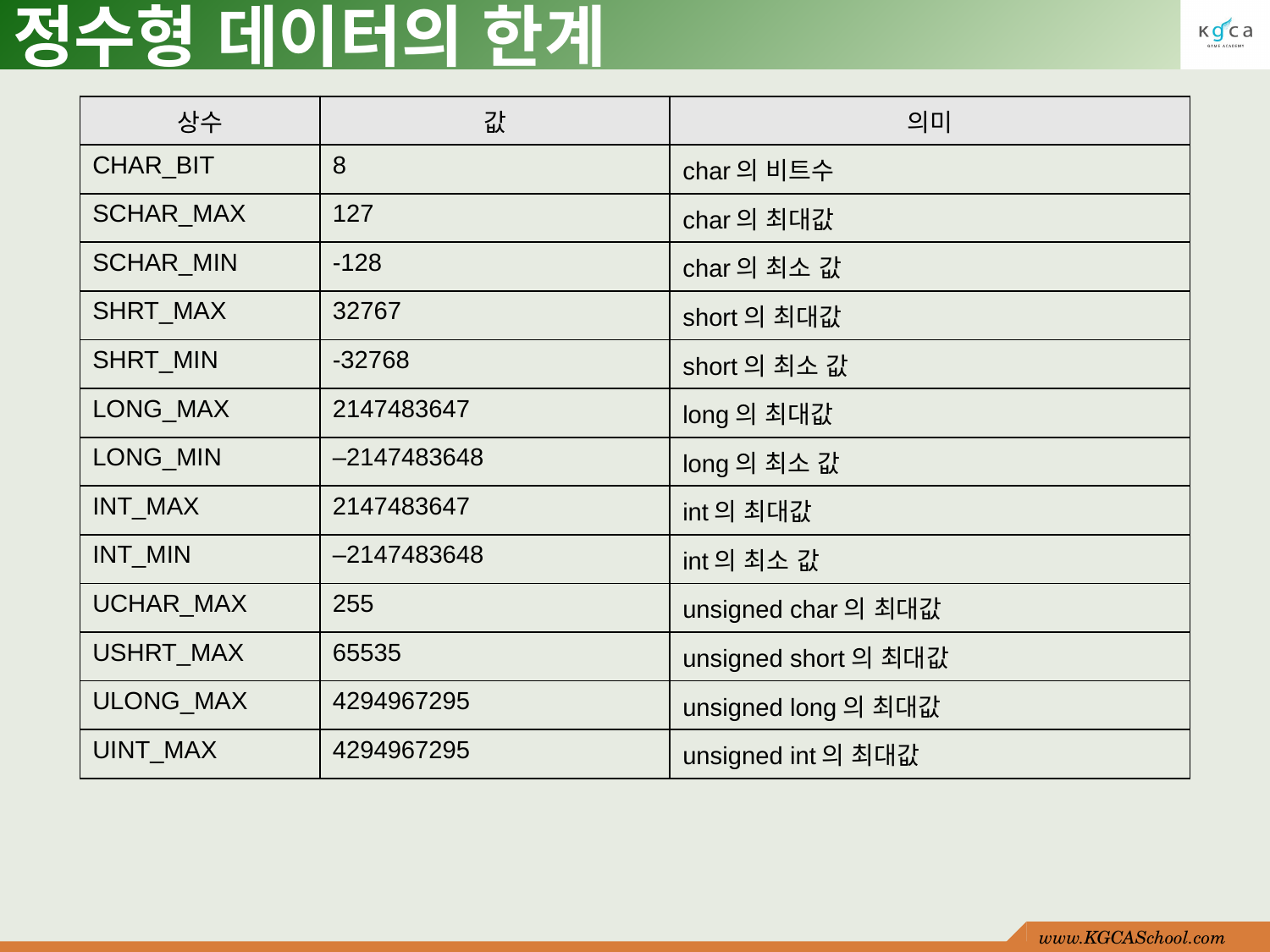

# 정수형 데이터의 한계
| 상수 | 값 | 의미 |
| --- | --- | --- |
| CHAR\_BIT | 8 | char의 비트수 |
| SCHAR\_MAX | 127 | char의 최대값 |
| SCHAR\_MIN | -128 | char의 최소 값 |
| SHRT\_MAX | 32767 | short의 최대값 |
| SHRT\_MIN | -32768 | short의 최소 값 |
| LONG\_MAX | 2147483647 | long의 최대값 |
| LONG\_MIN | –2147483648 | long의 최소 값 |
| INT\_MAX | 2147483647 | int의 최대값 |
| INT\_MIN | –2147483648 | int의 최소 값 |
| UCHAR\_MAX | 255 | unsigned char의 최대값 |
| USHRT\_MAX | 65535 | unsigned short의 최대값 |
| ULONG\_MAX | 4294967295 | unsigned long의 최대값 |
| UINT\_MAX | 4294967295 | unsigned int의 최대값 |